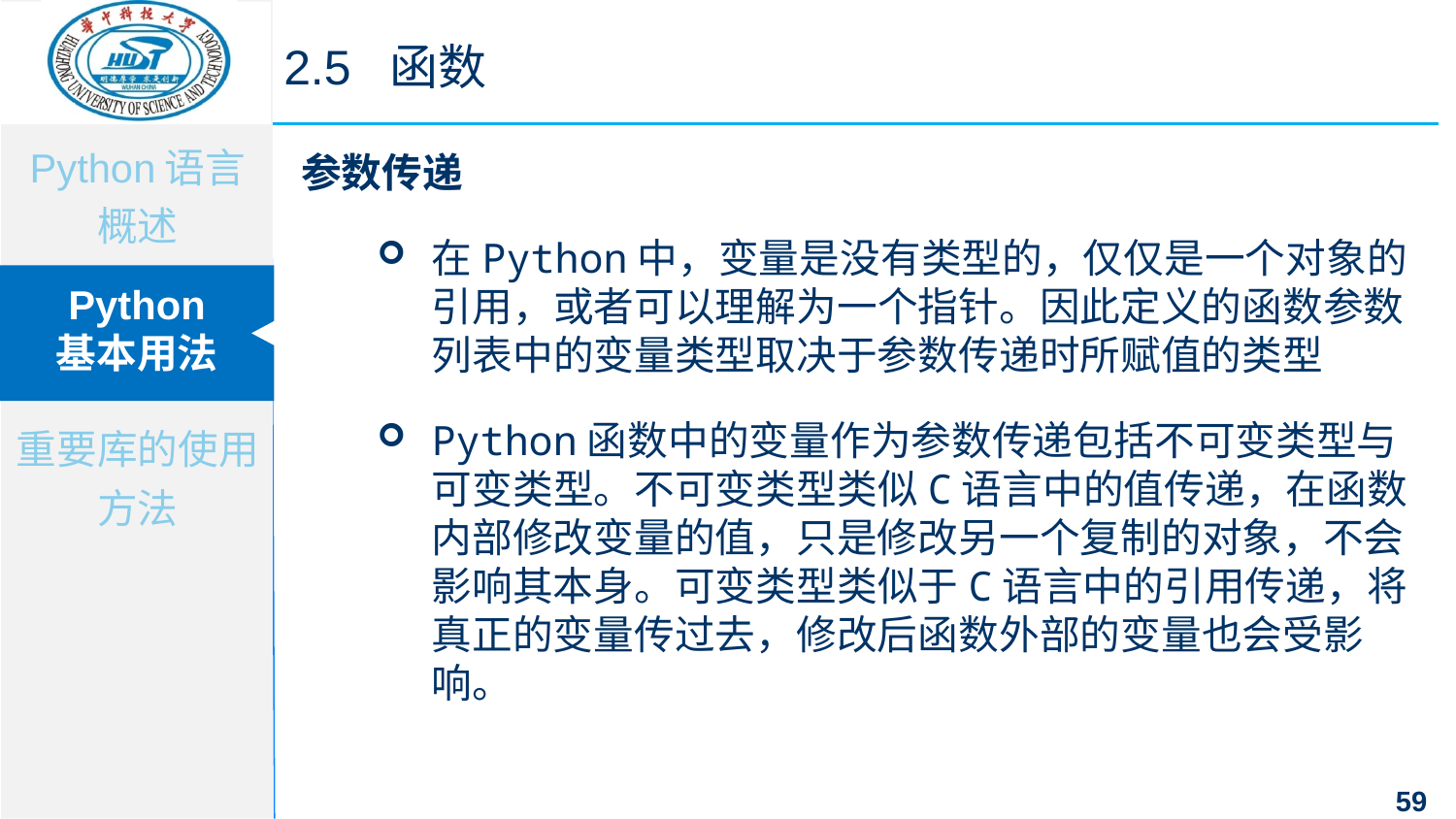

2.5  函数
参数传递
在Python中，变量是没有类型的，仅仅是一个对象的引用，或者可以理解为一个指针。因此定义的函数参数列表中的变量类型取决于参数传递时所赋值的类型
Python函数中的变量作为参数传递包括不可变类型与可变类型。不可变类型类似C语言中的值传递，在函数内部修改变量的值，只是修改另一个复制的对象，不会影响其本身。可变类型类似于C语言中的引用传递，将真正的变量传过去，修改后函数外部的变量也会受影响。